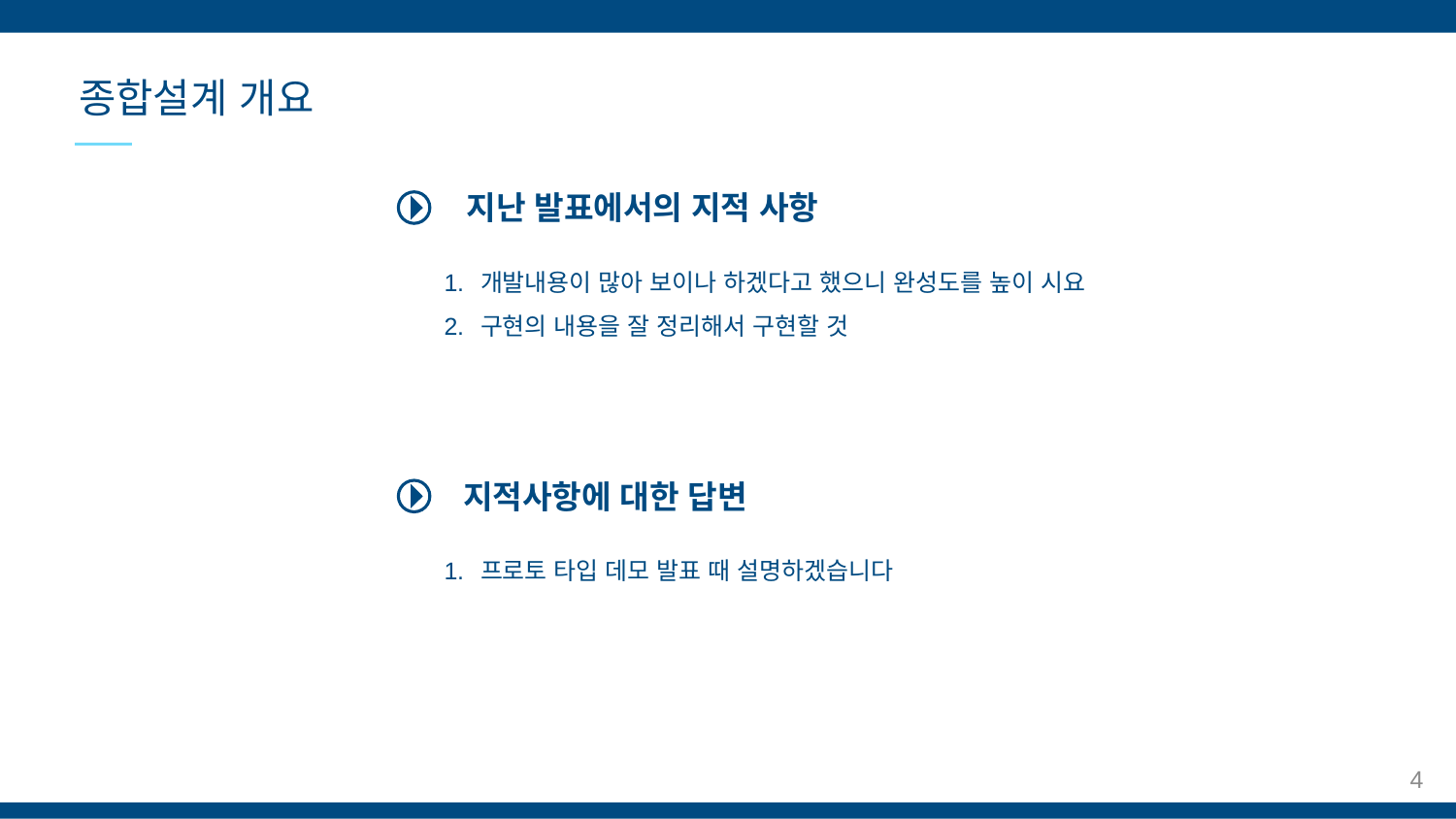

종합설계 개요
지난 발표에서의 지적 사항

개발내용이 많아 보이나 하겠다고 했으니 완성도를 높이 시요
구현의 내용을 잘 정리해서 구현할 것
지적사항에 대한 답변

프로토 타입 데모 발표 때 설명하겠습니다
4